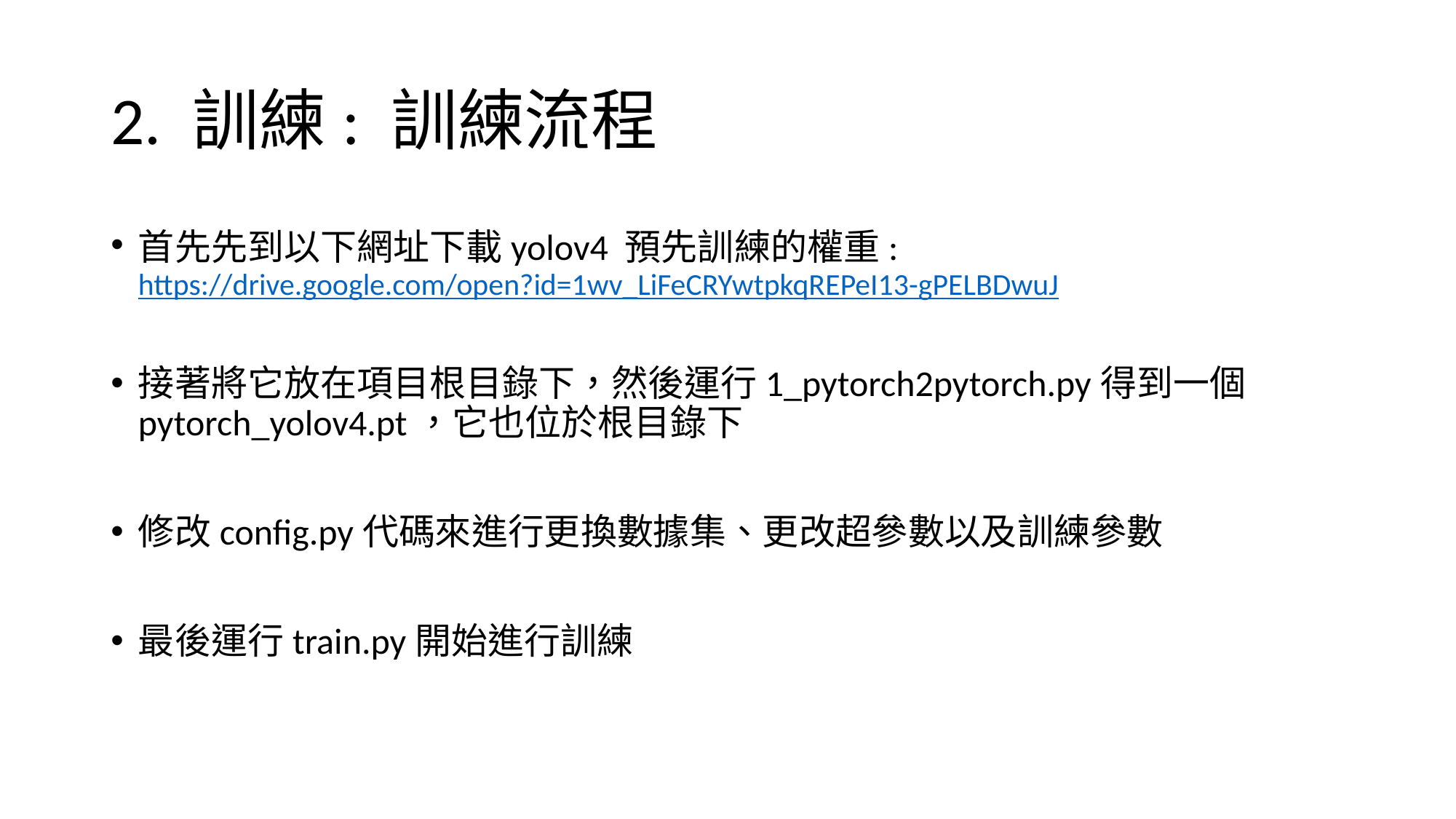

# 2. 訓練: 訓練流程
首先先到以下網址下載yolov4 預先訓練的權重: https://drive.google.com/open?id=1wv_LiFeCRYwtpkqREPeI13-gPELBDwuJ

接著將它放在項目根目錄下，然後運行1_pytorch2pytorch.py​​得到一個pytorch_yolov4.pt，它也位於根目錄下

修改config.py代碼來進行更換數據集、更改超參數以及訓練參數

最後運行train.py開始進行訓練